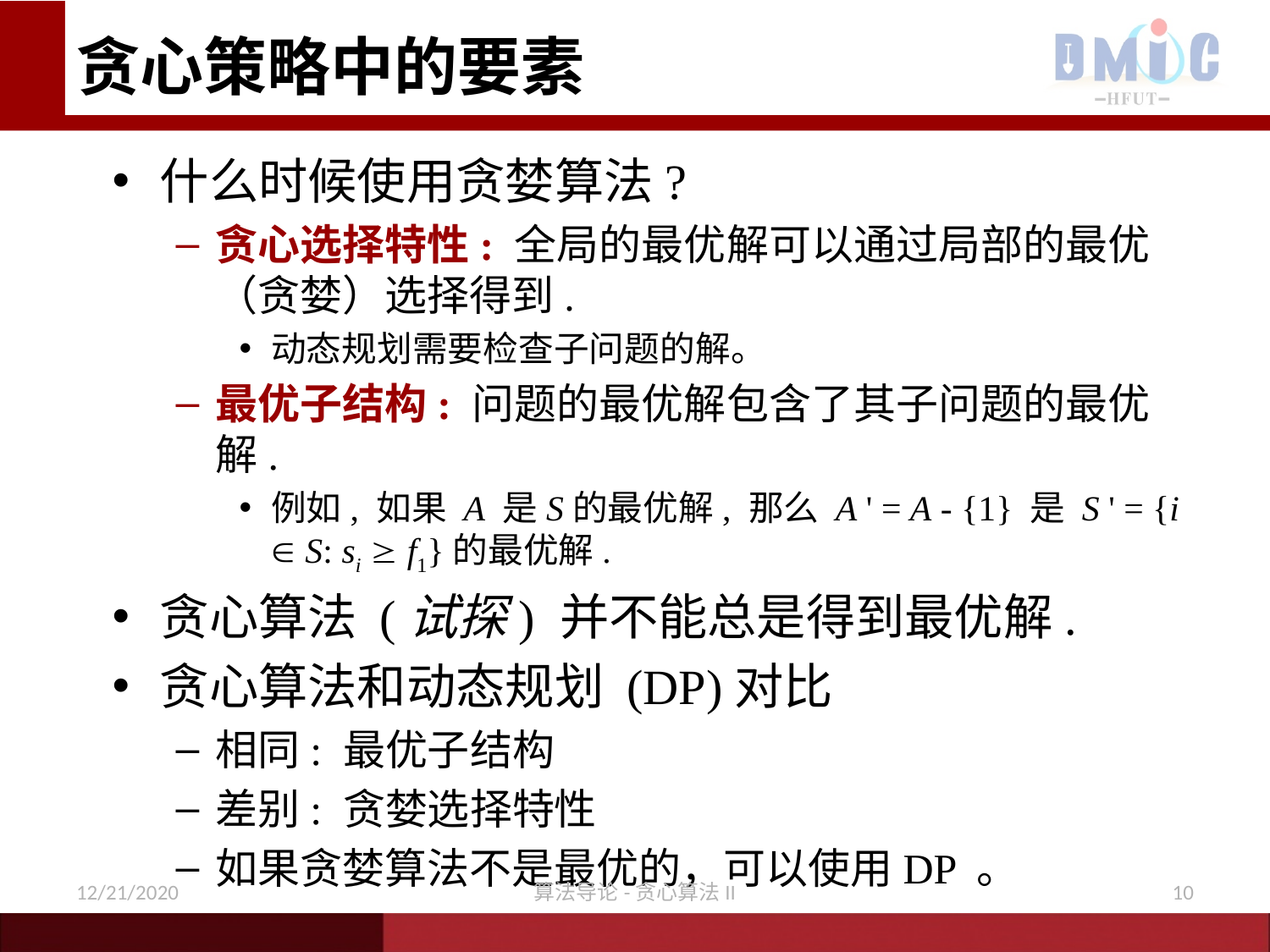

# 贪心策略中的要素
什么时候使用贪婪算法?
贪心选择特性: 全局的最优解可以通过局部的最优（贪婪）选择得到.
动态规划需要检查子问题的解。
最优子结构: 问题的最优解包含了其子问题的最优解.
例如, 如果 A 是S的最优解, 那么 A ' = A - {1} 是 S ' = {i ∈ S: si ≥ f1}的最优解.
贪心算法 (试探) 并不能总是得到最优解.
贪心算法和动态规划 (DP)对比
相同: 最优子结构
差别: 贪婪选择特性
如果贪婪算法不是最优的，可以使用DP 。
12/21/2020
算法导论-贪心算法II
10